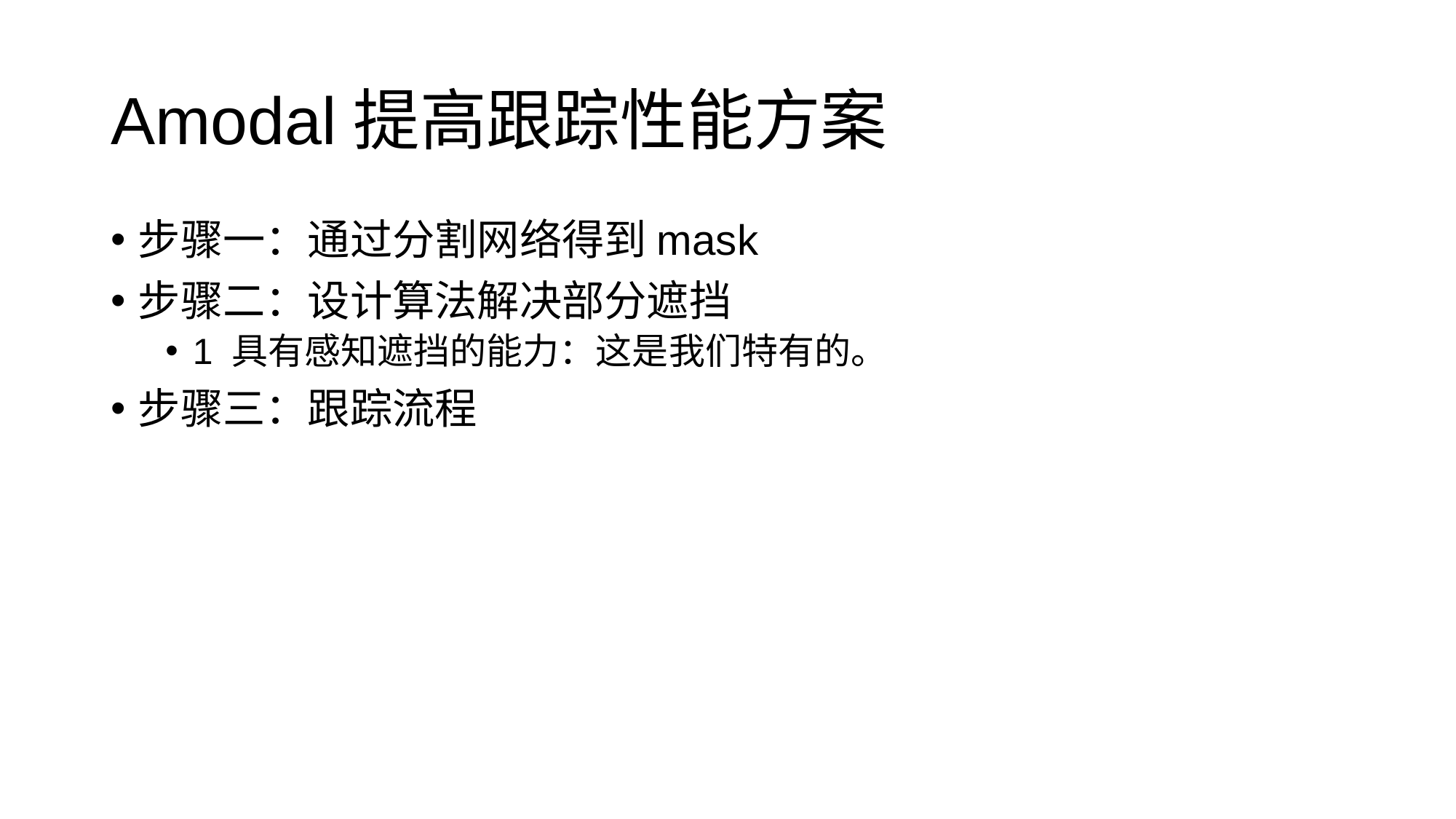

# Amodal提高跟踪性能方案
步骤一：通过分割网络得到mask
步骤二：设计算法解决部分遮挡
1 具有感知遮挡的能力：这是我们特有的。
步骤三：跟踪流程